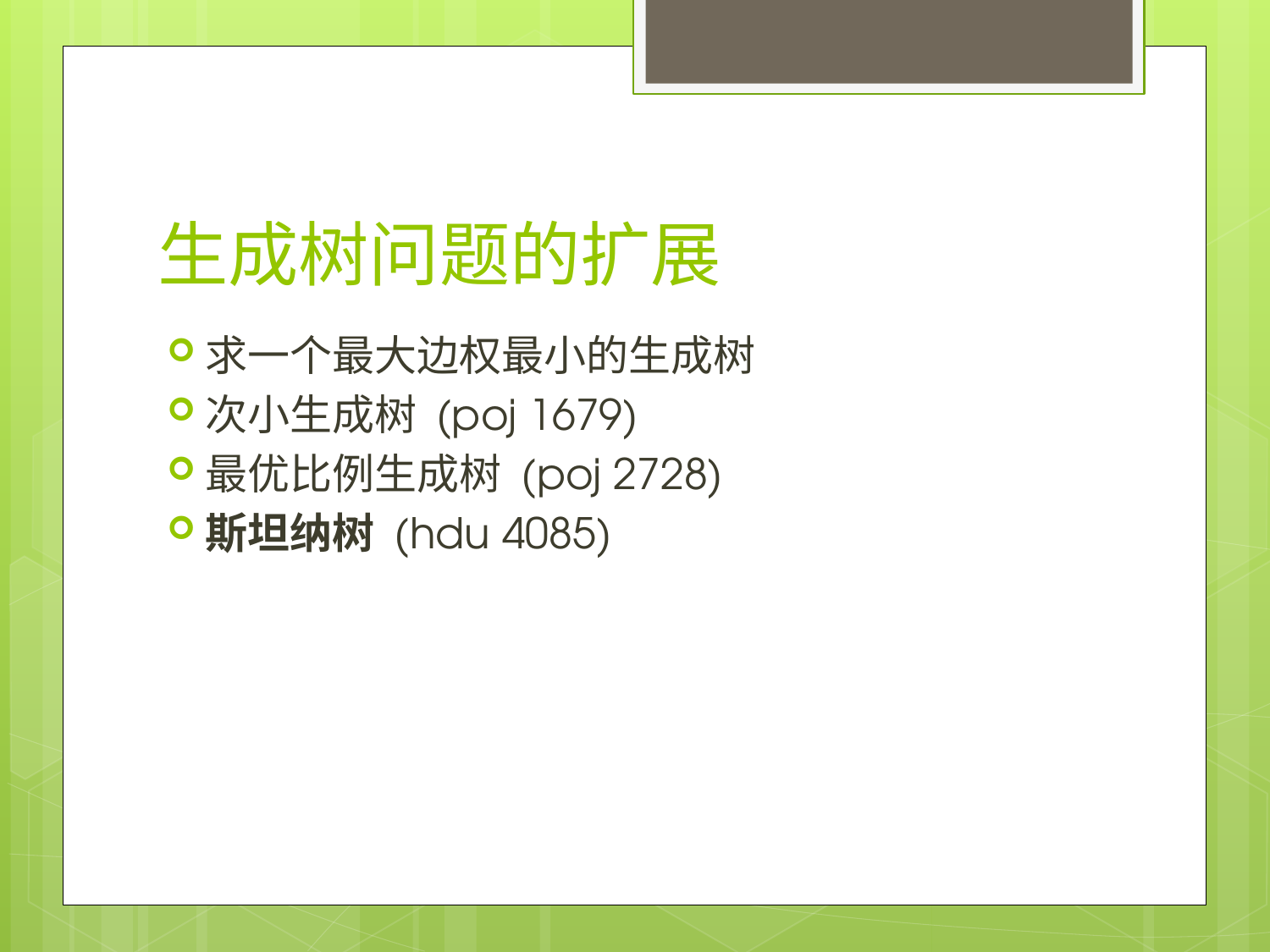

# 生成树问题的扩展
求一个最大边权最小的生成树
次小生成树 (poj 1679)
最优比例生成树 (poj 2728)
斯坦纳树 (hdu 4085)